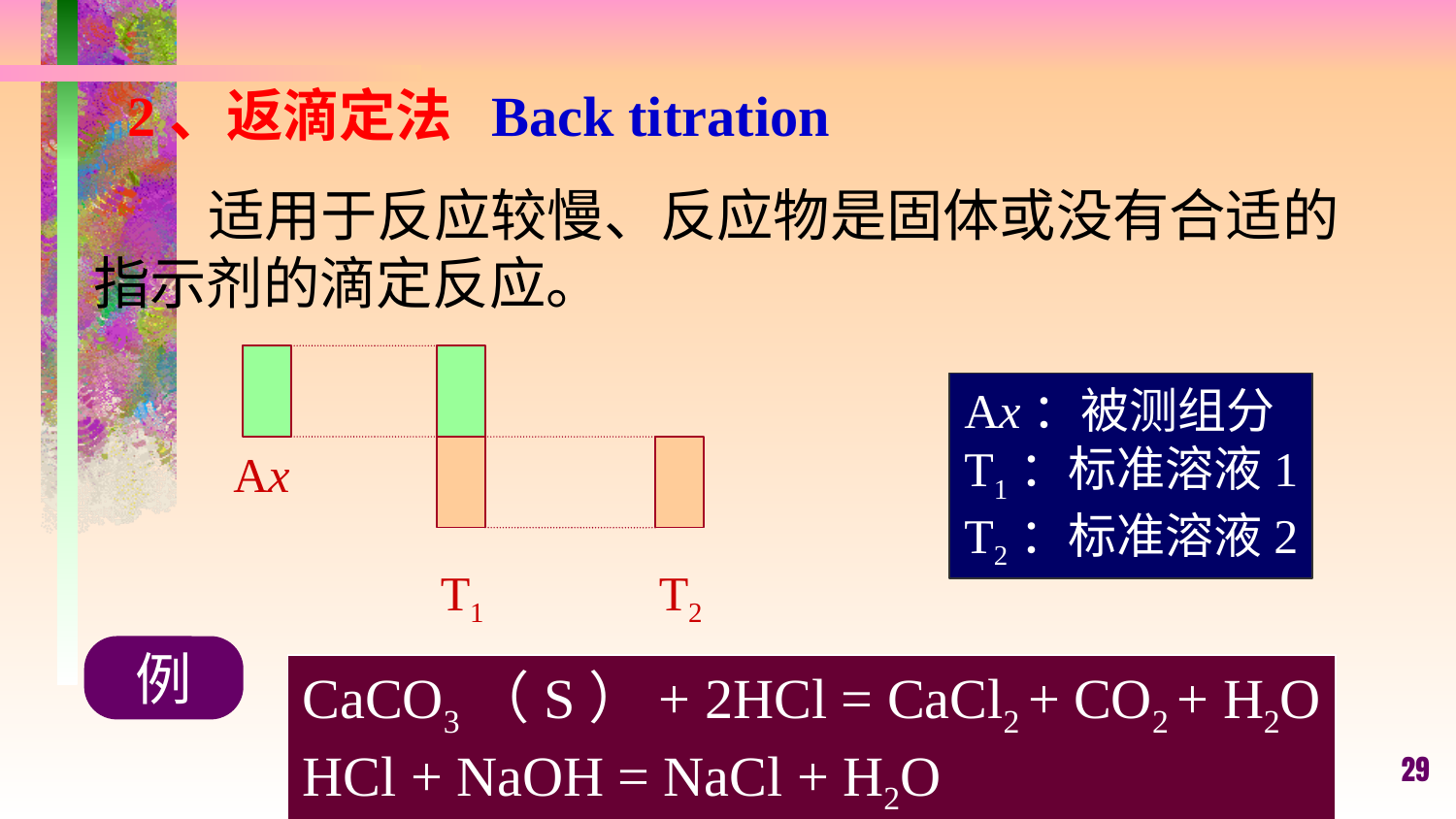

2、返滴定法  Back titration
        适用于反应较慢、反应物是固体或没有合适的
指示剂的滴定反应。

Ax：被测组分
T1：标准溶液1
T2：标准溶液2
Ax
T1
T2
例
CaCO3（S）+ 2HCl = CaCl2 + CO2 + H2O
HCl + NaOH = NaCl + H2O
29